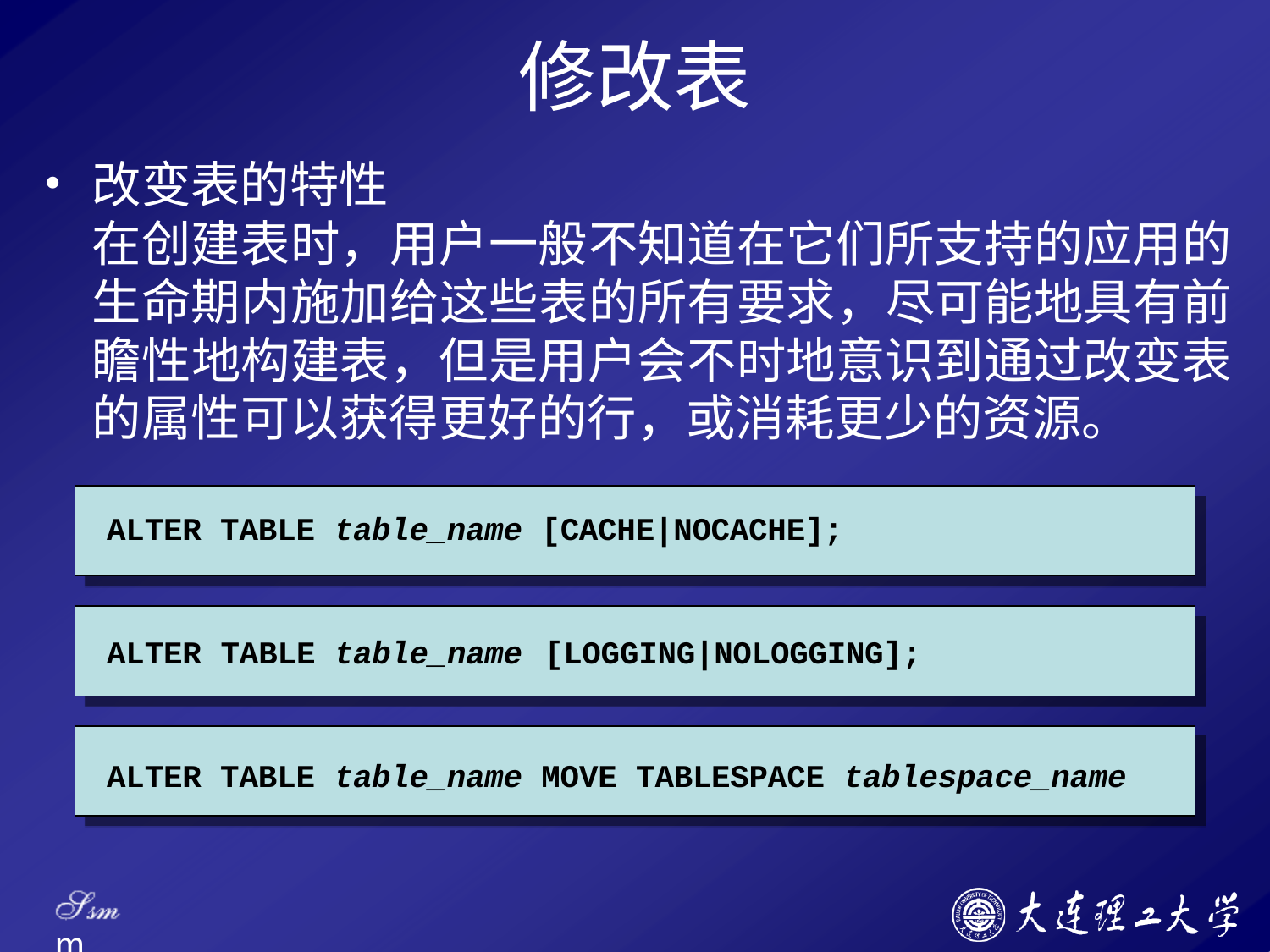

# 修改表
改变表的特性
在创建表时，用户一般不知道在它们所支持的应用的 生命期内施加给这些表的所有要求，尽可能地具有前 瞻性地构建表，但是用户会不时地意识到通过改变表 的属性可以获得更好的行，或消耗更少的资源。

ALTER TABLE table_name [CACHE|NOCACHE];

ALTER TABLE table_name	[LOGGING|NOLOGGING];

ALTER TABLE table_name MOVE TABLESPACE tablespace_name

Ssm